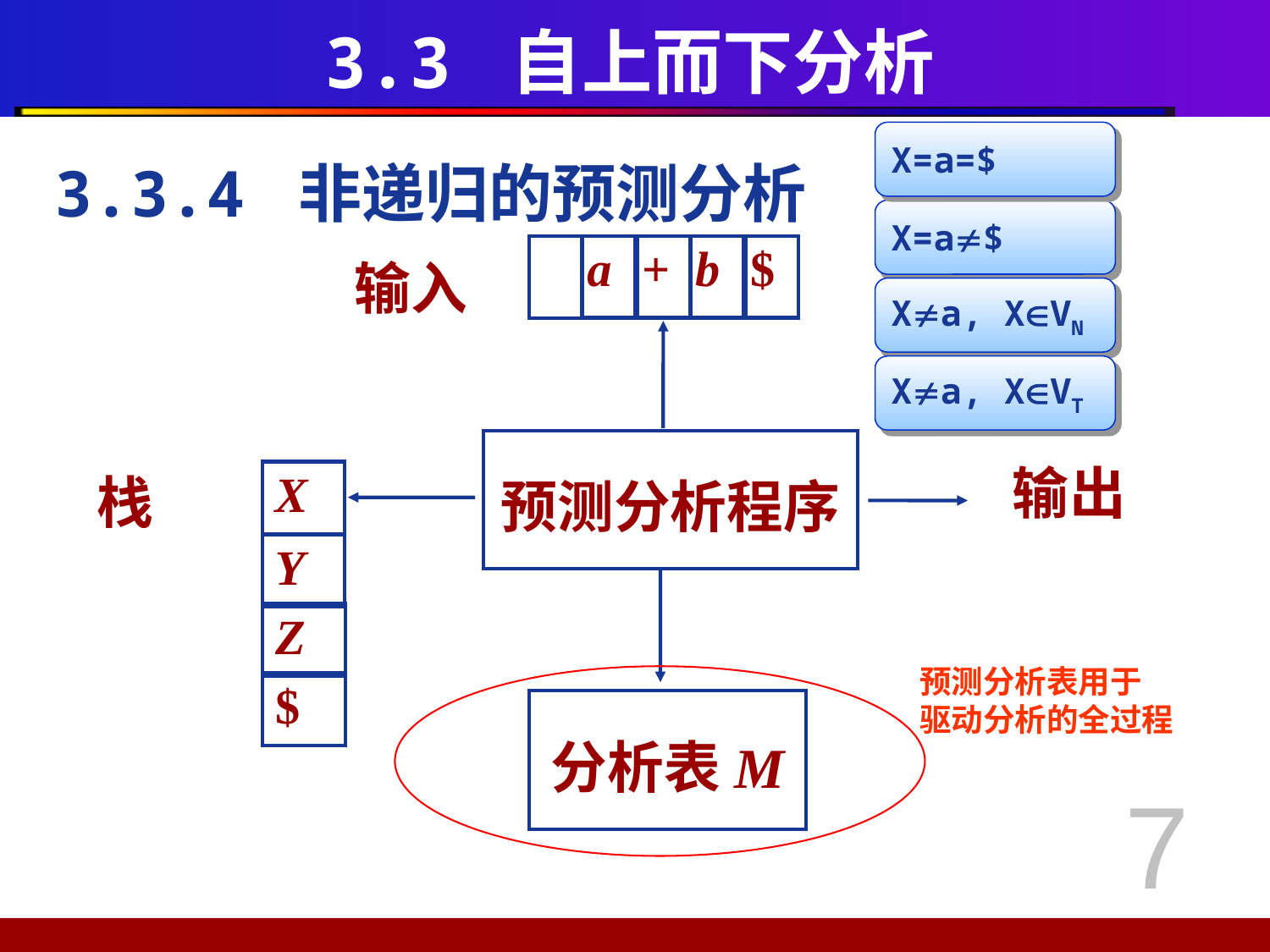

# 3.3 自上而下分析
X=a=$
3.3.4 非递归的预测分析
X=a≠$
a
+
b
$

输入

预测分析程序
输出
栈
X
Y
Z
$

分析表M
X≠a, X∈VN
X≠a, X∈VT
预测分析表用于
驱动分析的全过程

7